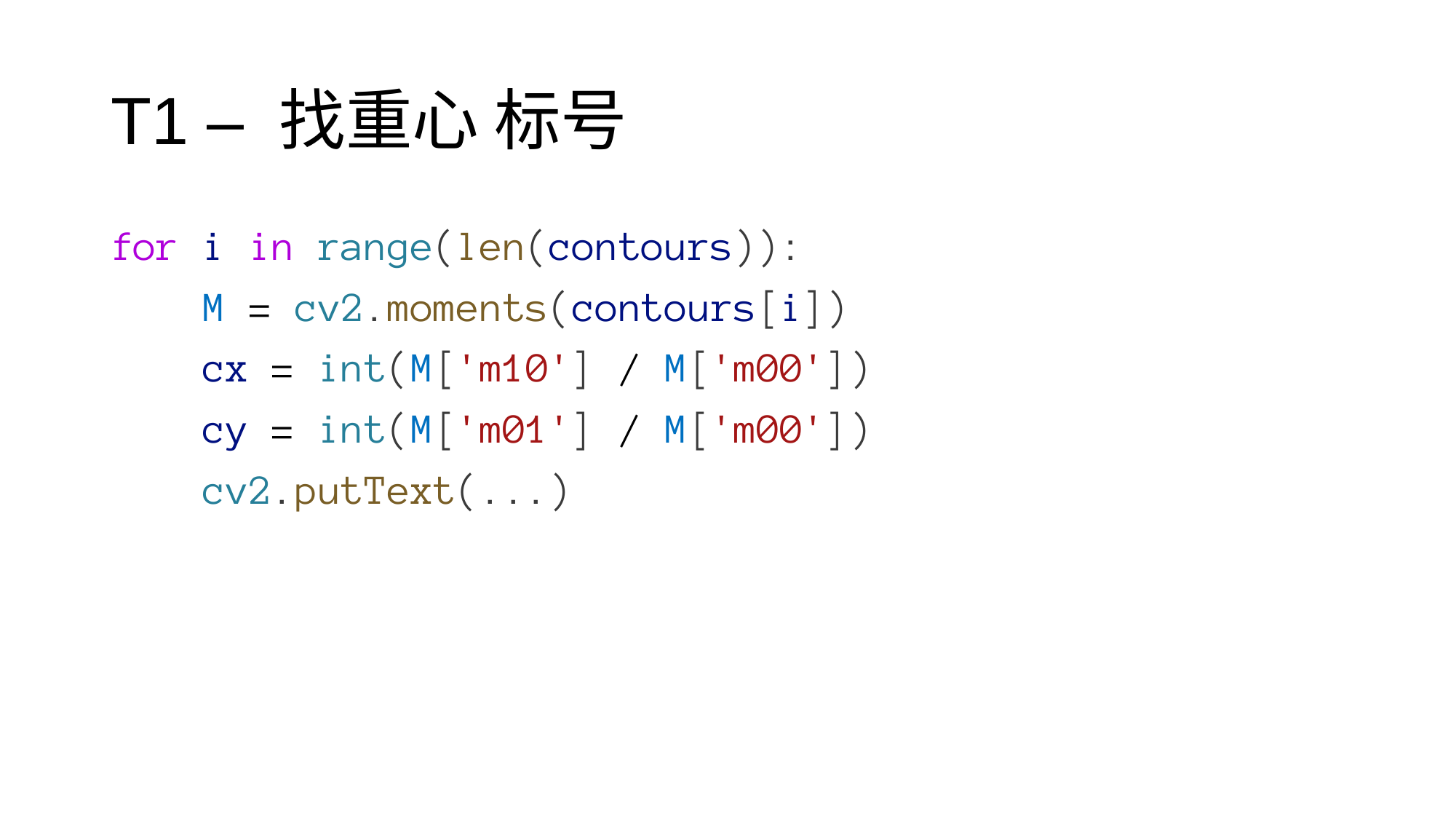

# T1 – 找重心 标号
for i in range(len(contours)):
    M = cv2.moments(contours[i])
    cx = int(M['m10'] / M['m00'])
    cy = int(M['m01'] / M['m00'])
    cv2.putText(...)